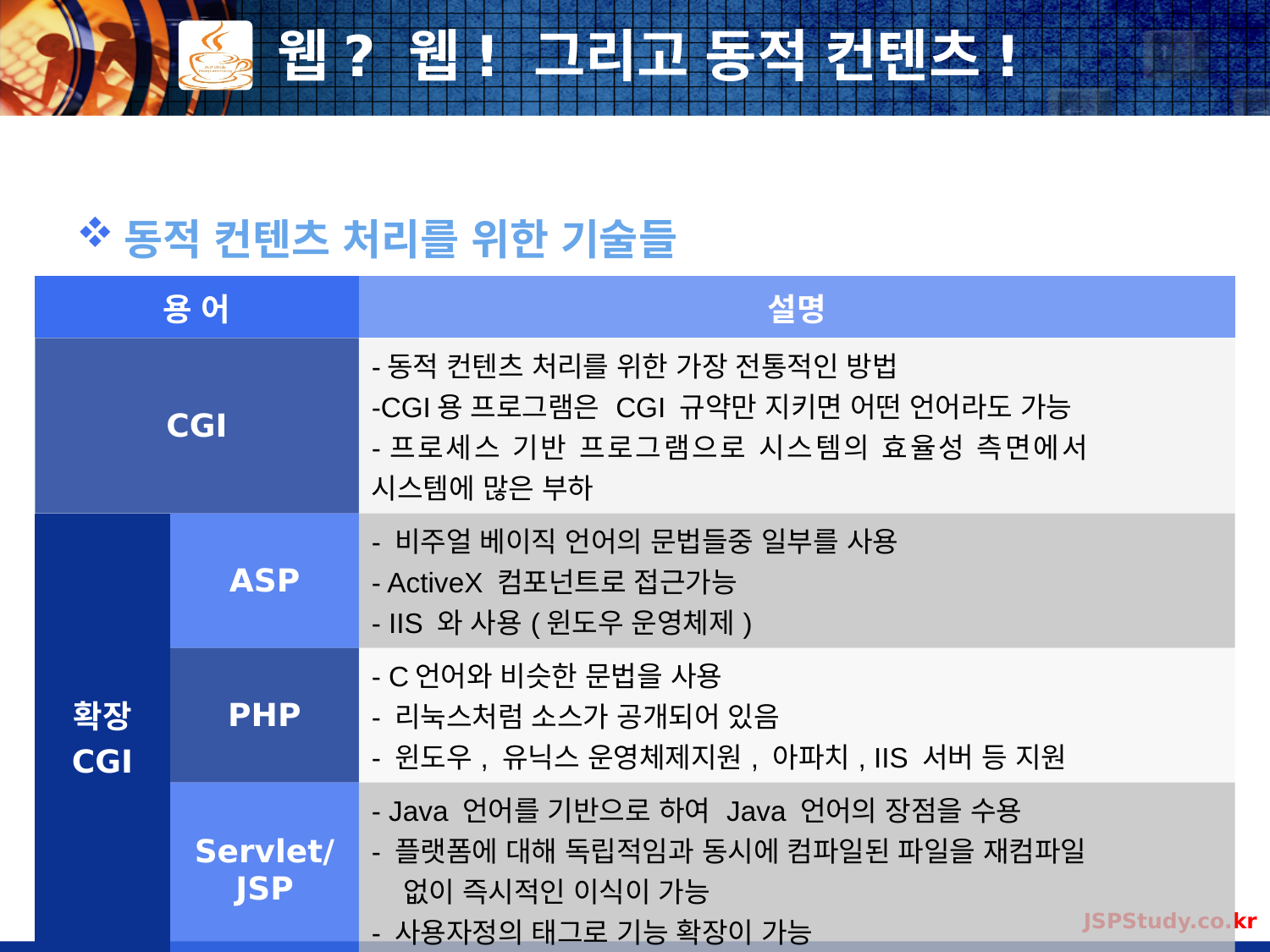

# 웹? 웹! 그리고 동적 컨텐츠!
동적 컨텐츠 처리를 위한 기술들
|  |
| --- |
| 용 어 |  | 설명 |
| --- | --- | --- |
| CGI |  | -동적 컨텐츠 처리를 위한 가장 전통적인 방법 -CGI용 프로그램은 CGI 규약만 지키면 어떤 언어라도 가능 -프로세스 기반 프로그램으로 시스템의 효율성 측면에서 시스템에 많은 부하 |
| 확장 CGI | ASP | - 비주얼 베이직 언어의 문법들중 일부를 사용 - ActiveX 컴포넌트로 접근가능 - IIS 와 사용(윈도우 운영체제) |
|  | PHP | - C언어와 비슷한 문법을 사용 - 리눅스처럼 소스가 공개되어 있음 - 윈도우, 유닉스 운영체제지원, 아파치, IIS 서버 등 지원 |
|  | Servlet/JSP | - Java 언어를 기반으로 하여 Java 언어의 장점을 수용 - 플랫폼에 대해 독립적임과 동시에 컴파일된 파일을 재컴파일    없이 즉시적인 이식이 가능 - 사용자정의 태그로 기능 확장이 가능 |
|  |
| --- |
|  |
| --- |
|  |
| --- |
JSPStudy.co.kr